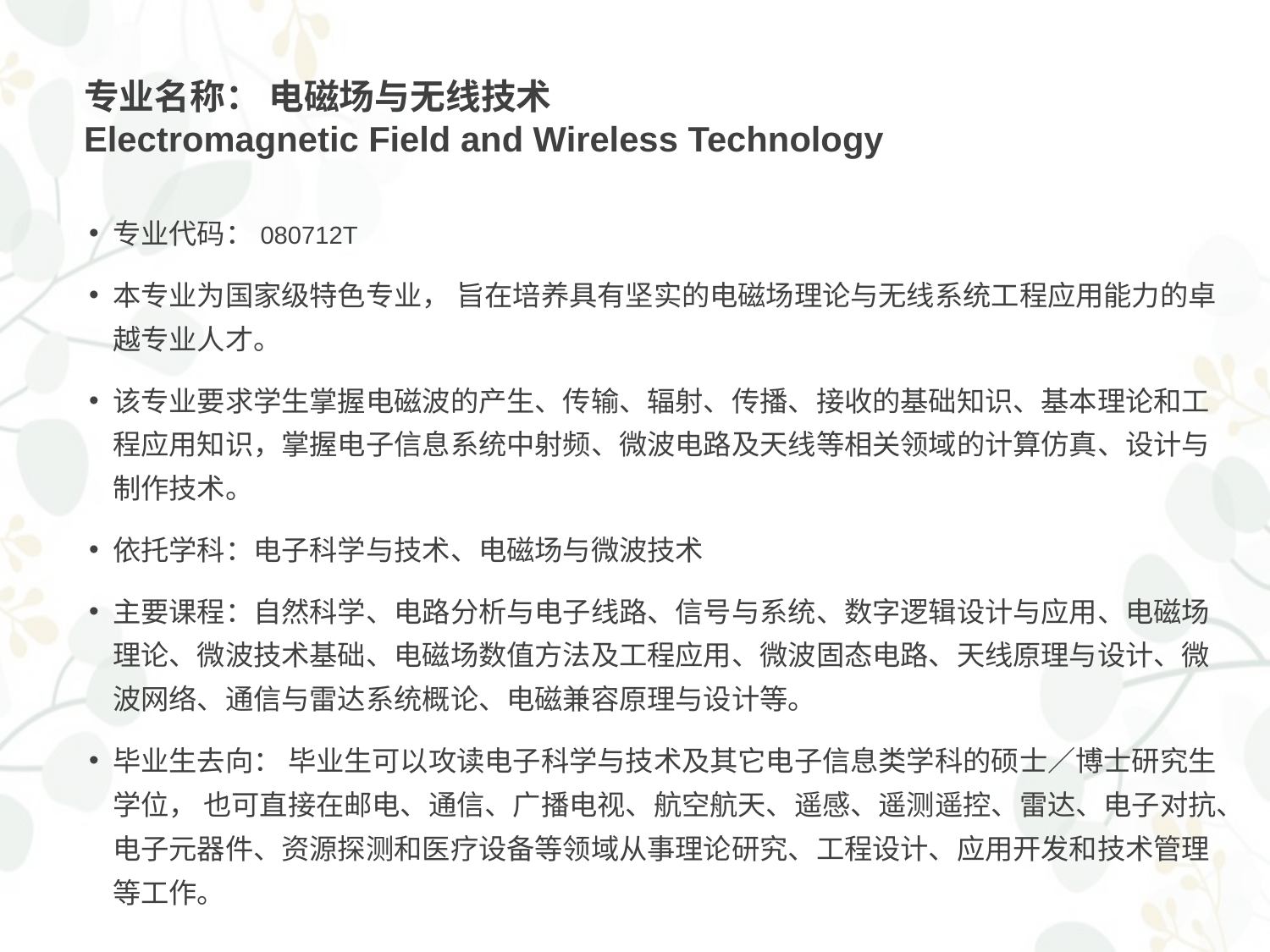

# 专业名称： 电磁场与无线技术 Electromagnetic Field and Wireless Technology
专业代码：080712T
本专业为国家级特色专业， 旨在培养具有坚实的电磁场理论与无线系统工程应用能力的卓越专业人才。
该专业要求学生掌握电磁波的产生、传输、辐射、传播、接收的基础知识、基本理论和工程应用知识，掌握电子信息系统中射频、微波电路及天线等相关领域的计算仿真、设计与制作技术。
依托学科：电子科学与技术、电磁场与微波技术
主要课程：自然科学、电路分析与电子线路、信号与系统、数字逻辑设计与应用、电磁场理论、微波技术基础、电磁场数值方法及工程应用、微波固态电路、天线原理与设计、微波网络、通信与雷达系统概论、电磁兼容原理与设计等。
毕业生去向： 毕业生可以攻读电子科学与技术及其它电子信息类学科的硕士／博士研究生学位， 也可直接在邮电、通信、广播电视、航空航天、遥感、遥测遥控、雷达、电子对抗、电子元器件、资源探测和医疗设备等领域从事理论研究、工程设计、应用开发和技术管理等工作。